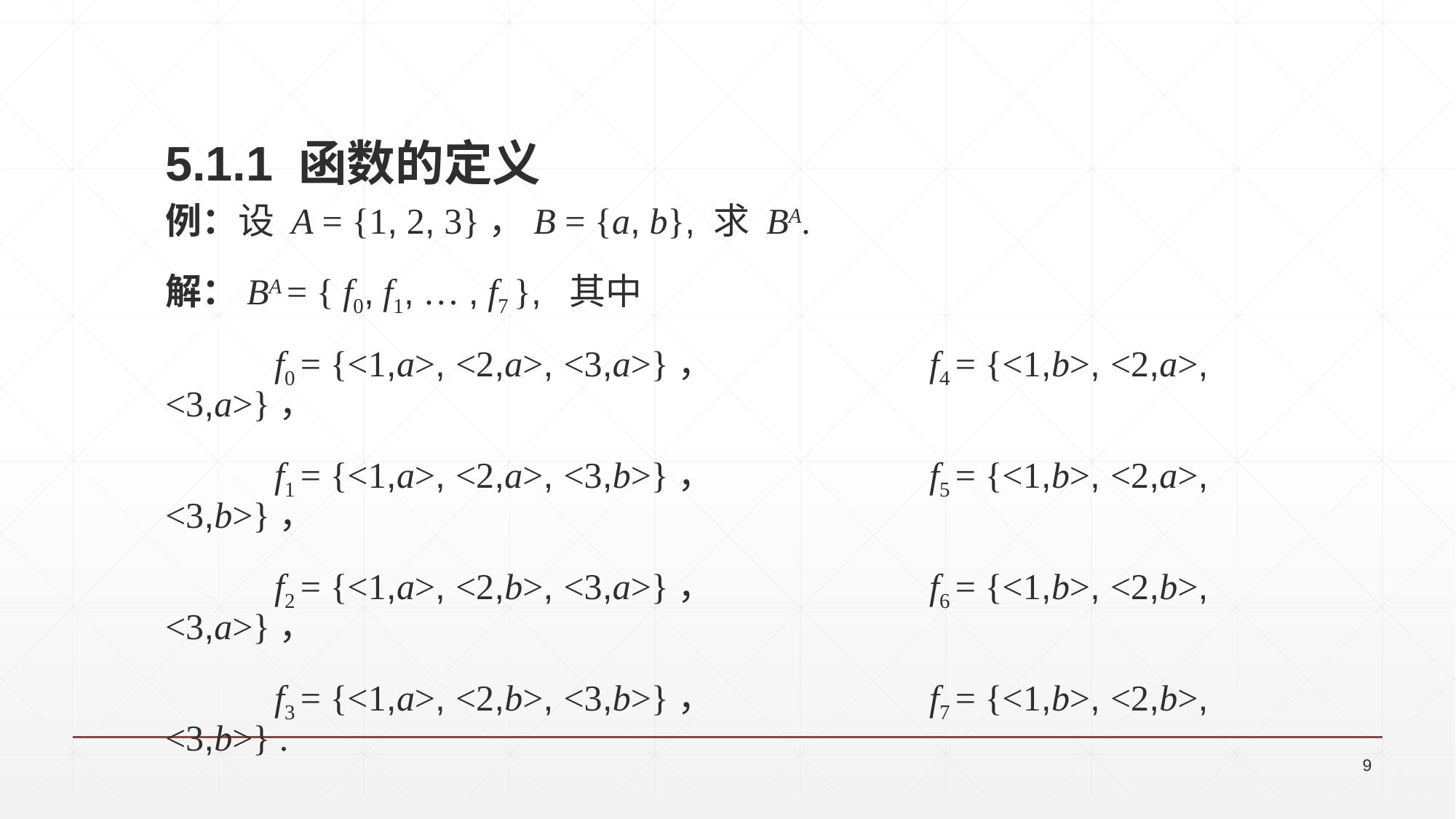

5.1.1 函数的定义
例：设 A = {1, 2, 3}，B = {a, b}, 求 BA.
解：BA = { f0, f1, … , f7 },  其中
	f0 = {<1,a>, <2,a>, <3,a>}，		f4 = {<1,b>, <2,a>, <3,a>}，
	f1 = {<1,a>, <2,a>, <3,b>}，		f5 = {<1,b>, <2,a>, <3,b>}，
 	f2 = {<1,a>, <2,b>, <3,a>}，		f6 = {<1,b>, <2,b>, <3,a>}，
	f3 = {<1,a>, <2,b>, <3,b>}，		f7 = {<1,b>, <2,b>, <3,b>} .
9